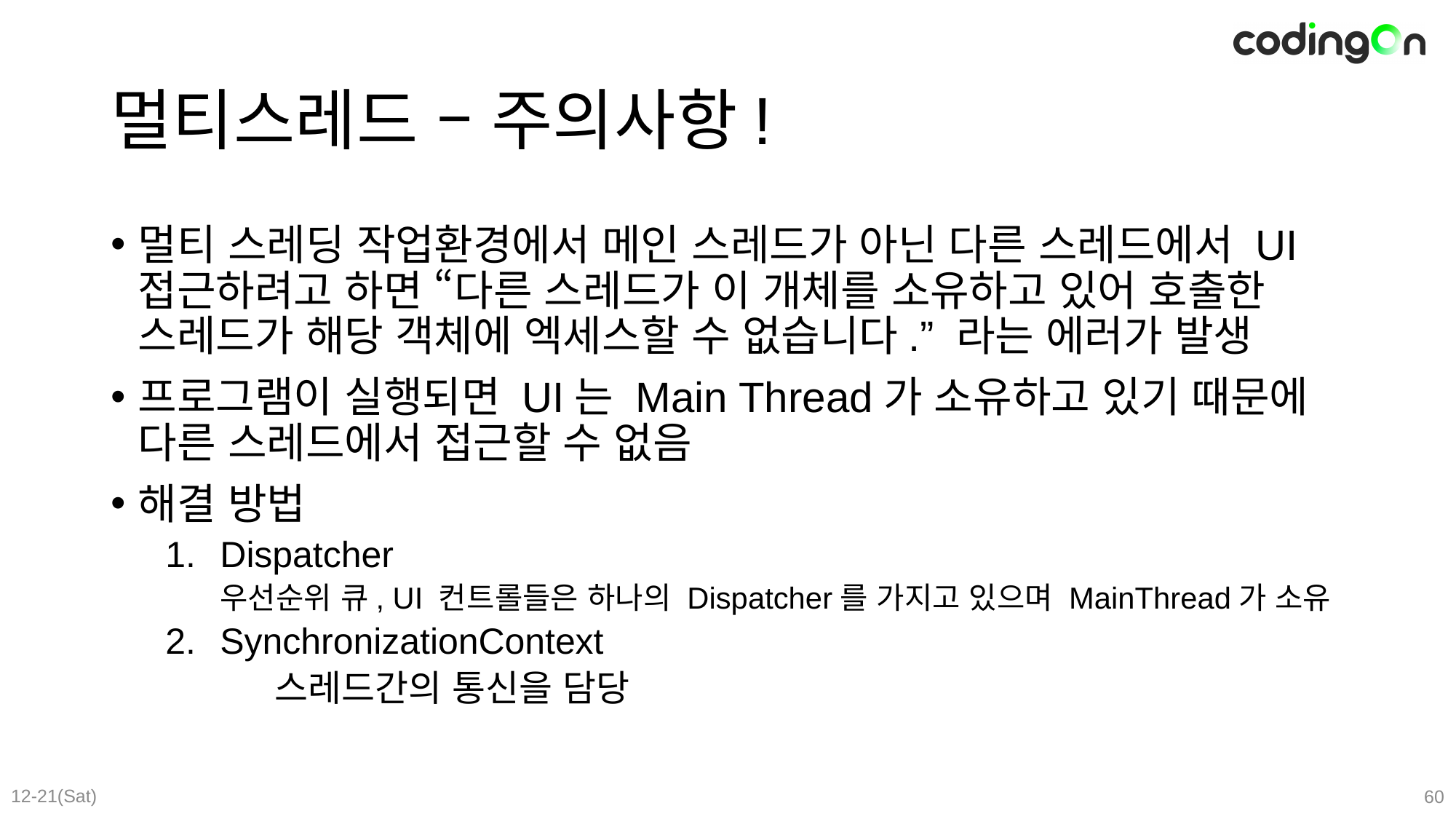

# 멀티스레드 – 주의사항!
멀티 스레딩 작업환경에서 메인 스레드가 아닌 다른 스레드에서 UI접근하려고 하면 “다른 스레드가 이 개체를 소유하고 있어 호출한 스레드가 해당 객체에 엑세스할 수 없습니다.” 라는 에러가 발생
프로그램이 실행되면 UI는 Main Thread가 소유하고 있기 때문에 다른 스레드에서 접근할 수 없음
해결 방법
Dispatcher
우선순위 큐, UI 컨트롤들은 하나의 Dispatcher를 가지고 있으며 MainThread가 소유
SynchronizationContext
	스레드간의 통신을 담당
12-21(Sat)
60